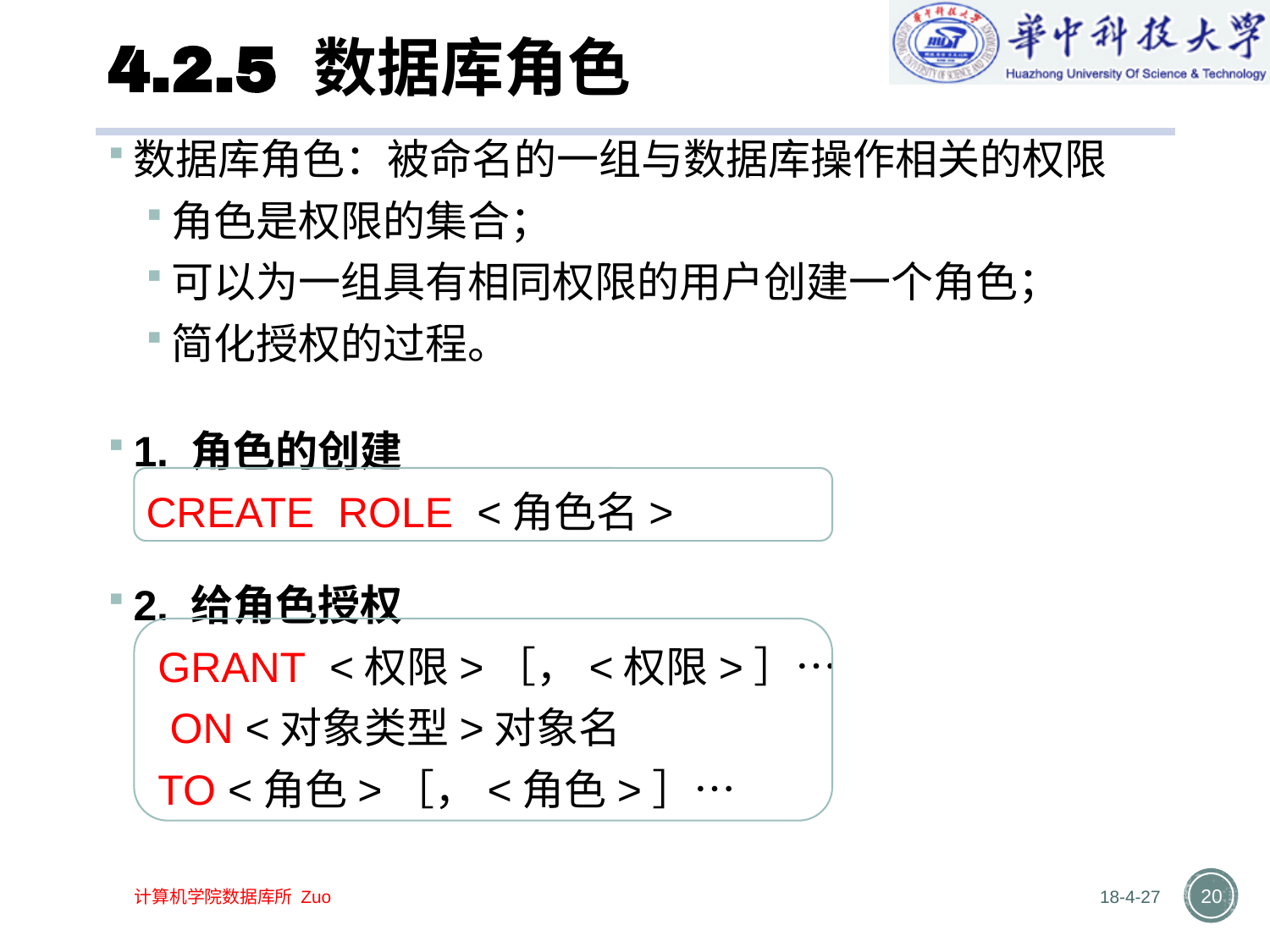

# 4.2.5 数据库角色
数据库角色：被命名的一组与数据库操作相关的权限
角色是权限的集合；
可以为一组具有相同权限的用户创建一个角色；
简化授权的过程。

1. 角色的创建
CREATE  ROLE  <角色名>

2. 给角色授权
 GRANT  <权限>［，<权限>］…
  ON <对象类型>对象名
 TO <角色>［，<角色>］…

18-4-27
20